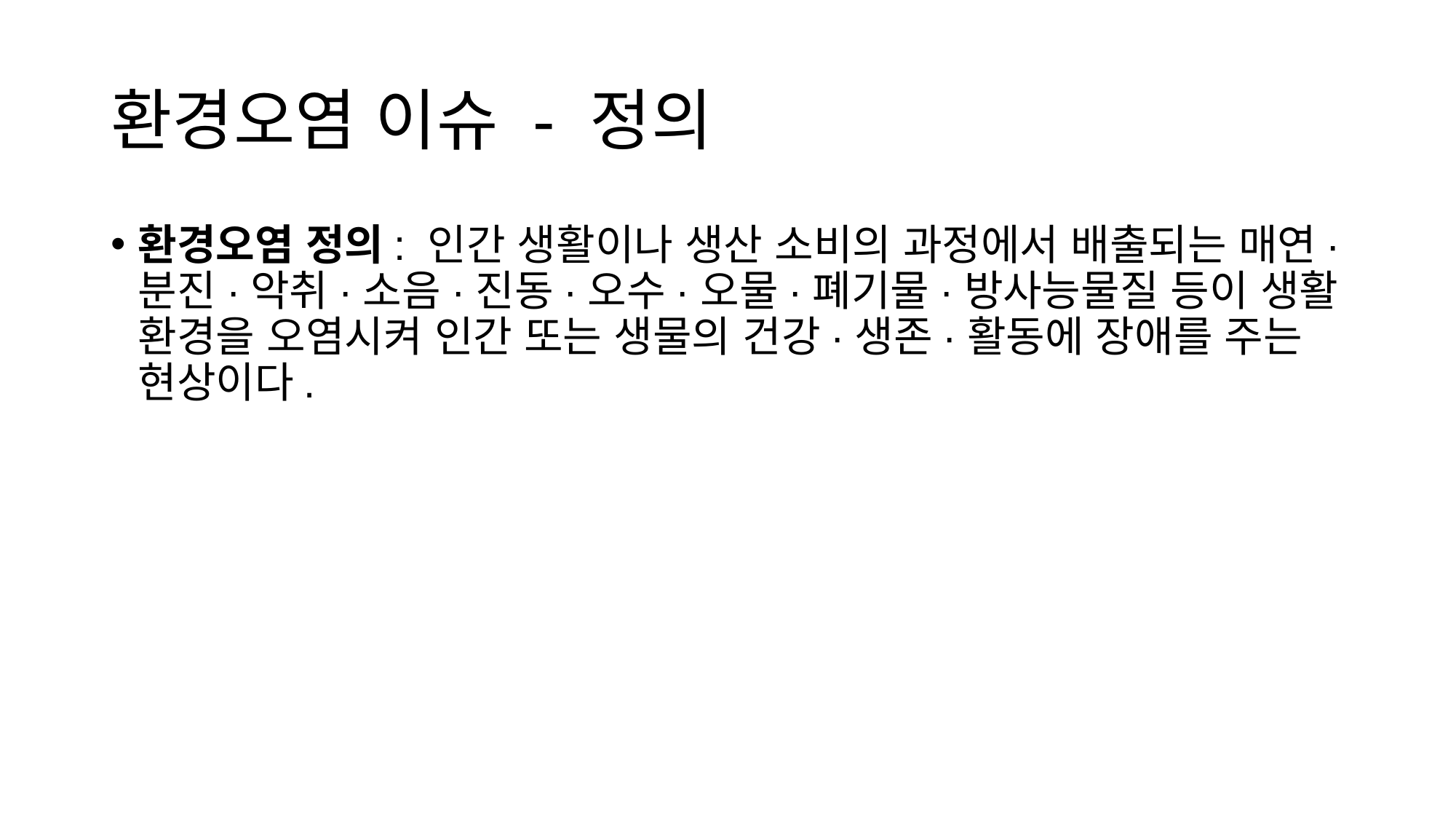

# 환경오염 이슈 - 정의
환경오염 정의: 인간 생활이나 생산 소비의 과정에서 배출되는 매연·분진·악취·소음·진동·오수·오물·폐기물·방사능물질 등이 생활 환경을 오염시켜 인간 또는 생물의 건강·생존·활동에 장애를 주는 현상이다.